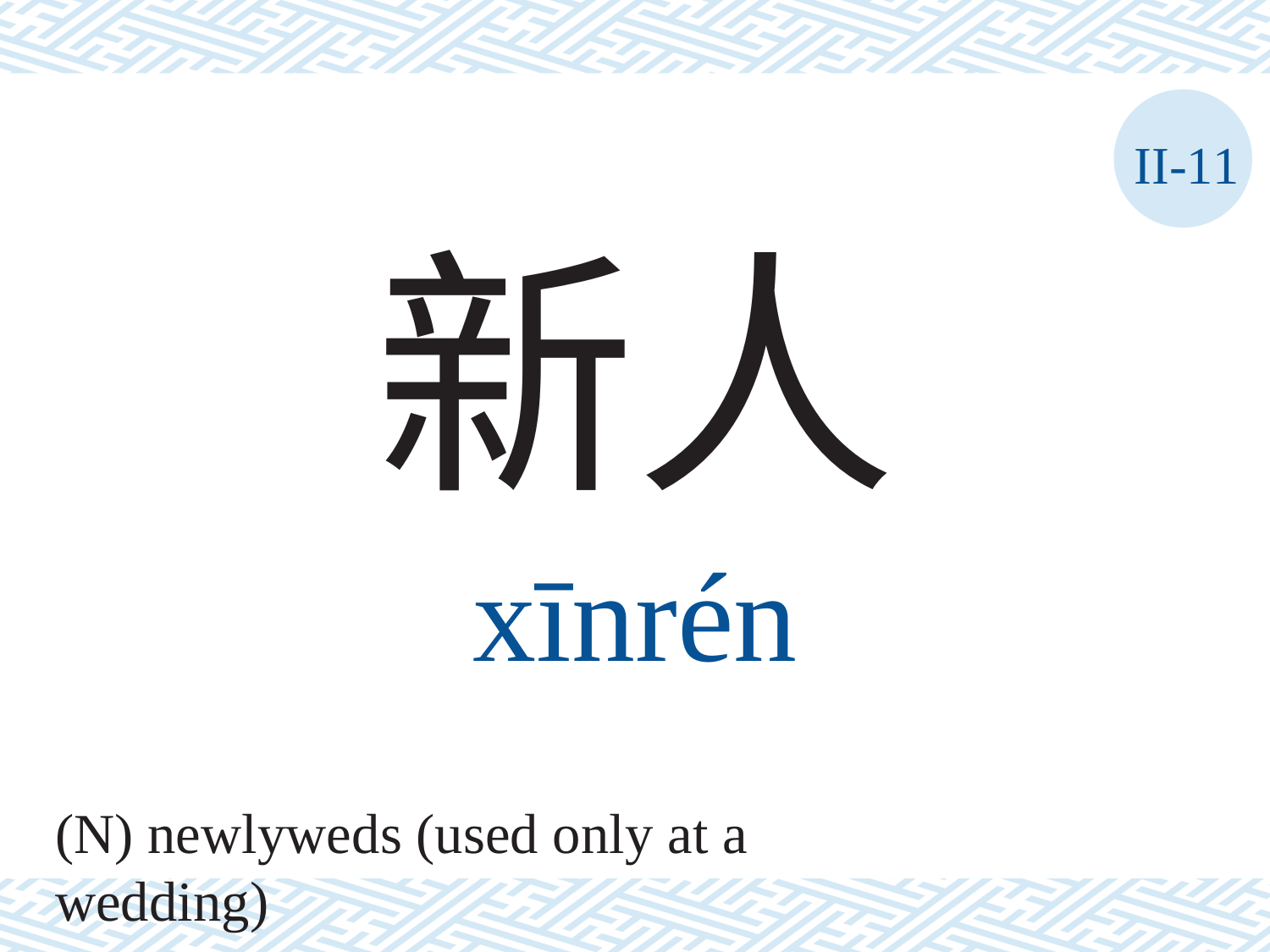

II-11
新人
xīnrén
(N) newlyweds (used only at a wedding)